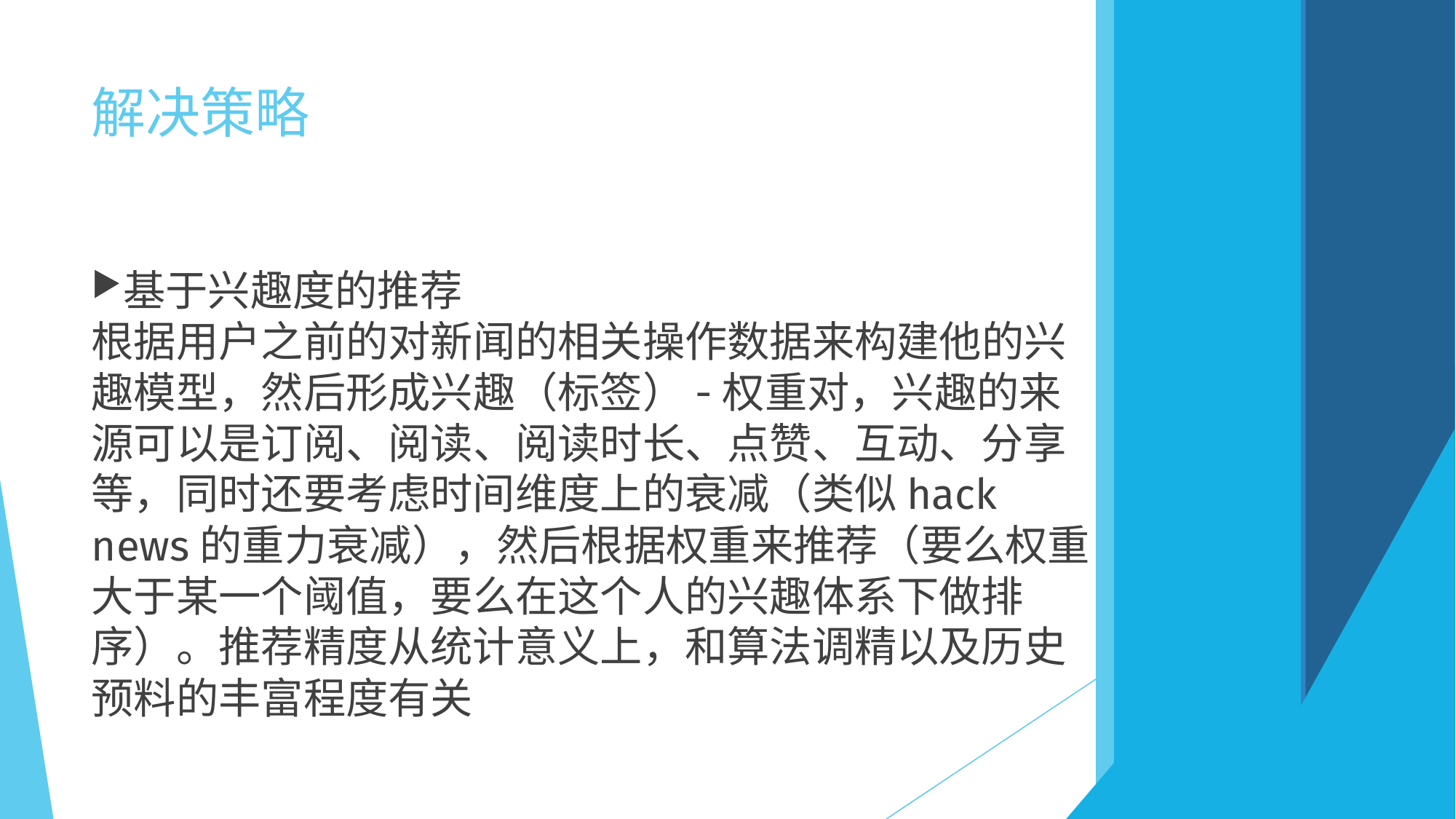

解决策略
基于兴趣度的推荐
根据用户之前的对新闻的相关操作数据来构建他的兴趣模型，然后形成兴趣（标签）-权重对，兴趣的来源可以是订阅、阅读、阅读时长、点赞、互动、分享等，同时还要考虑时间维度上的衰减（类似hack news的重力衰减），然后根据权重来推荐（要么权重大于某一个阈值，要么在这个人的兴趣体系下做排序）。推荐精度从统计意义上，和算法调精以及历史预料的丰富程度有关